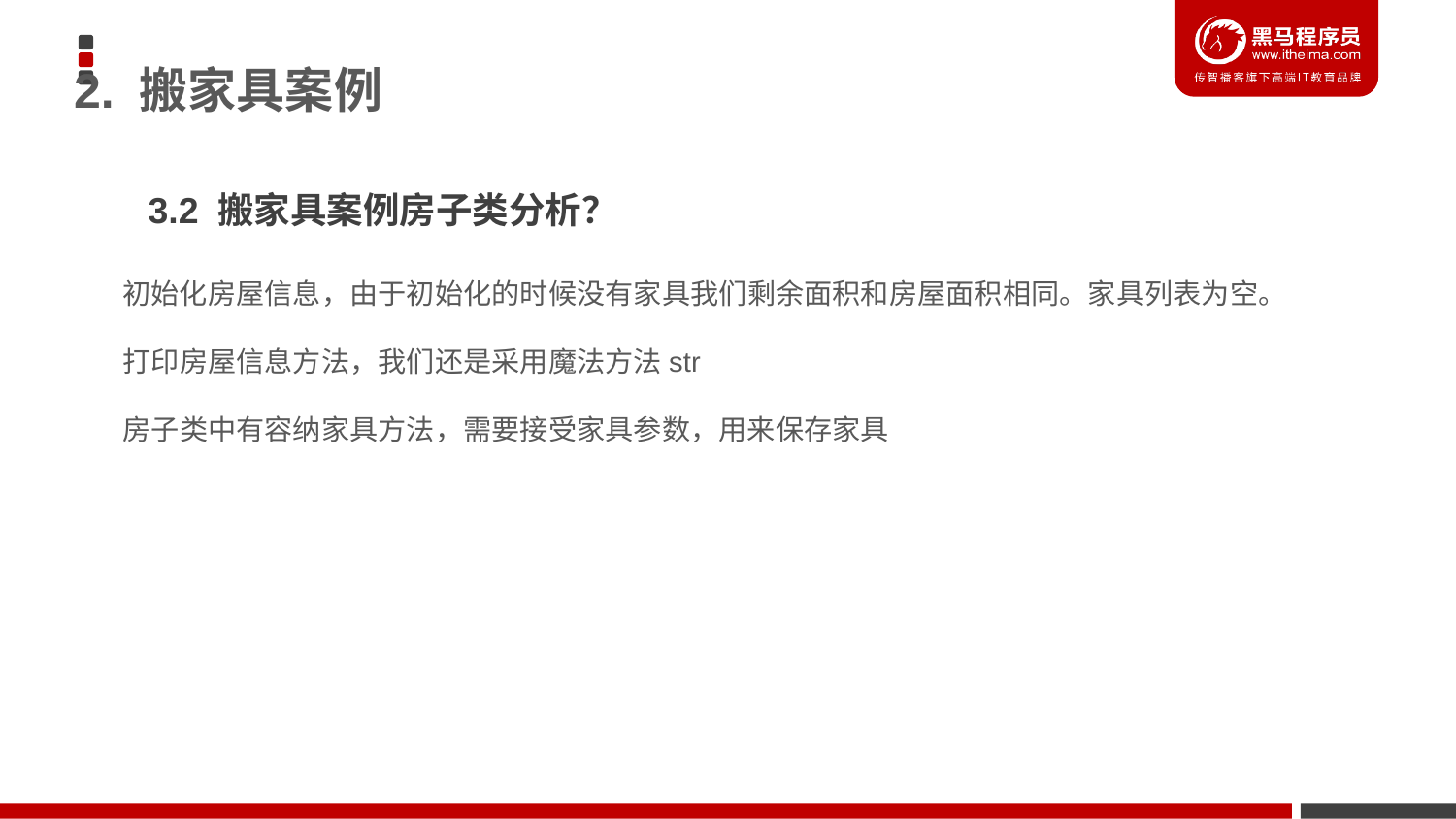

2. 搬家具案例
3.2 搬家具案例房子类分析？
初始化房屋信息，由于初始化的时候没有家具我们剩余面积和房屋面积相同。家具列表为空。

打印房屋信息方法，我们还是采用魔法方法str

房子类中有容纳家具方法，需要接受家具参数，用来保存家具